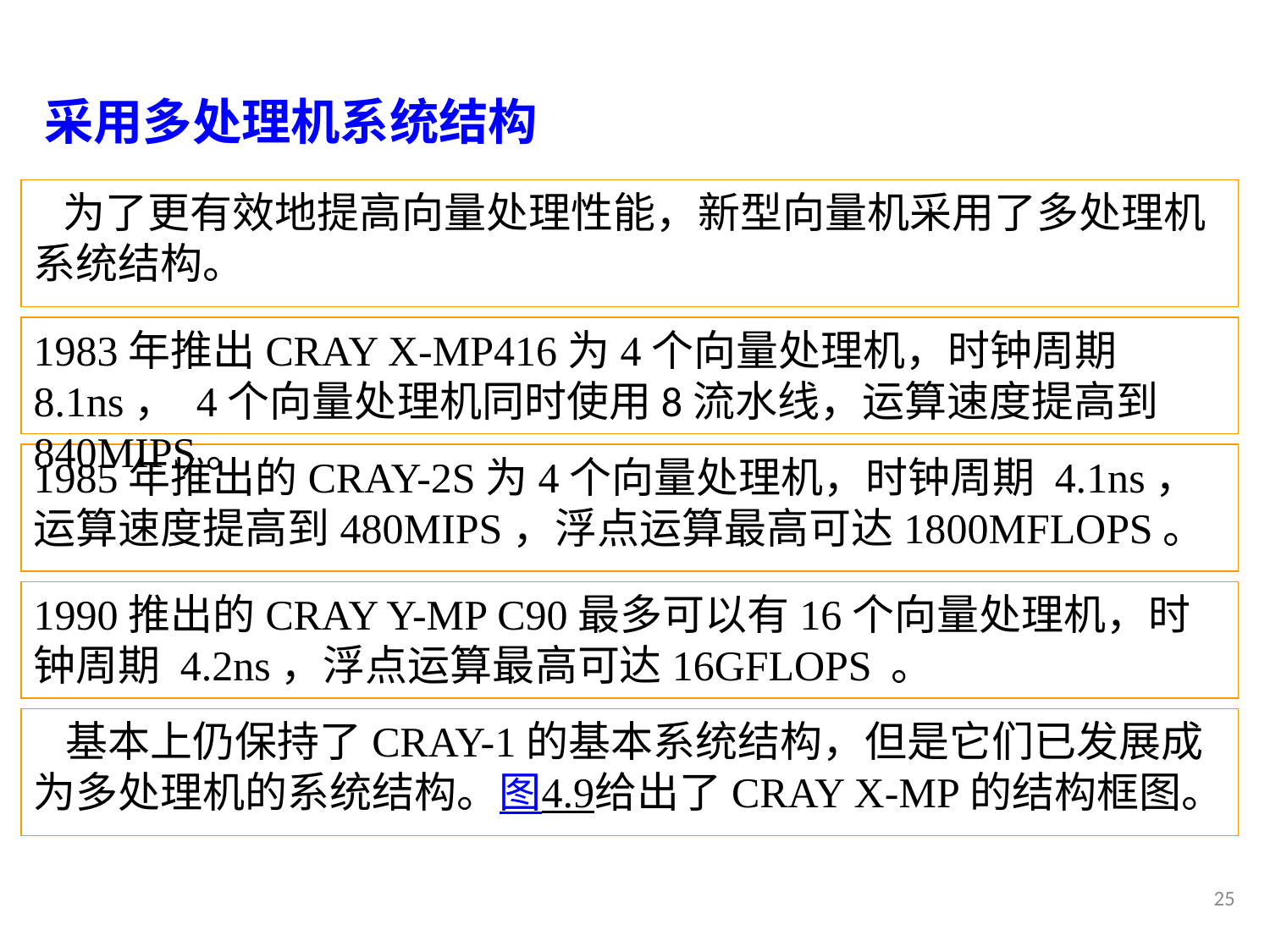

采用多处理机系统结构
  为了更有效地提高向量处理性能，新型向量机采用了多处理机系统结构。
1983年推出CRAY X-MP416为4个向量处理机，时钟周期8.1ns， 4个向量处理机同时使用8流水线，运算速度提高到840MIPS。
1985年推出的CRAY-2S为4个向量处理机，时钟周期 4.1ns，运算速度提高到480MIPS，浮点运算最高可达1800MFLOPS。
1990推出的CRAY Y-MP C90最多可以有16个向量处理机，时钟周期 4.2ns，浮点运算最高可达16GFLOPS 。
   基本上仍保持了CRAY-1的基本系统结构，但是它们已发展成为多处理机的系统结构。图4.9给出了CRAY X-MP的结构框图。
25